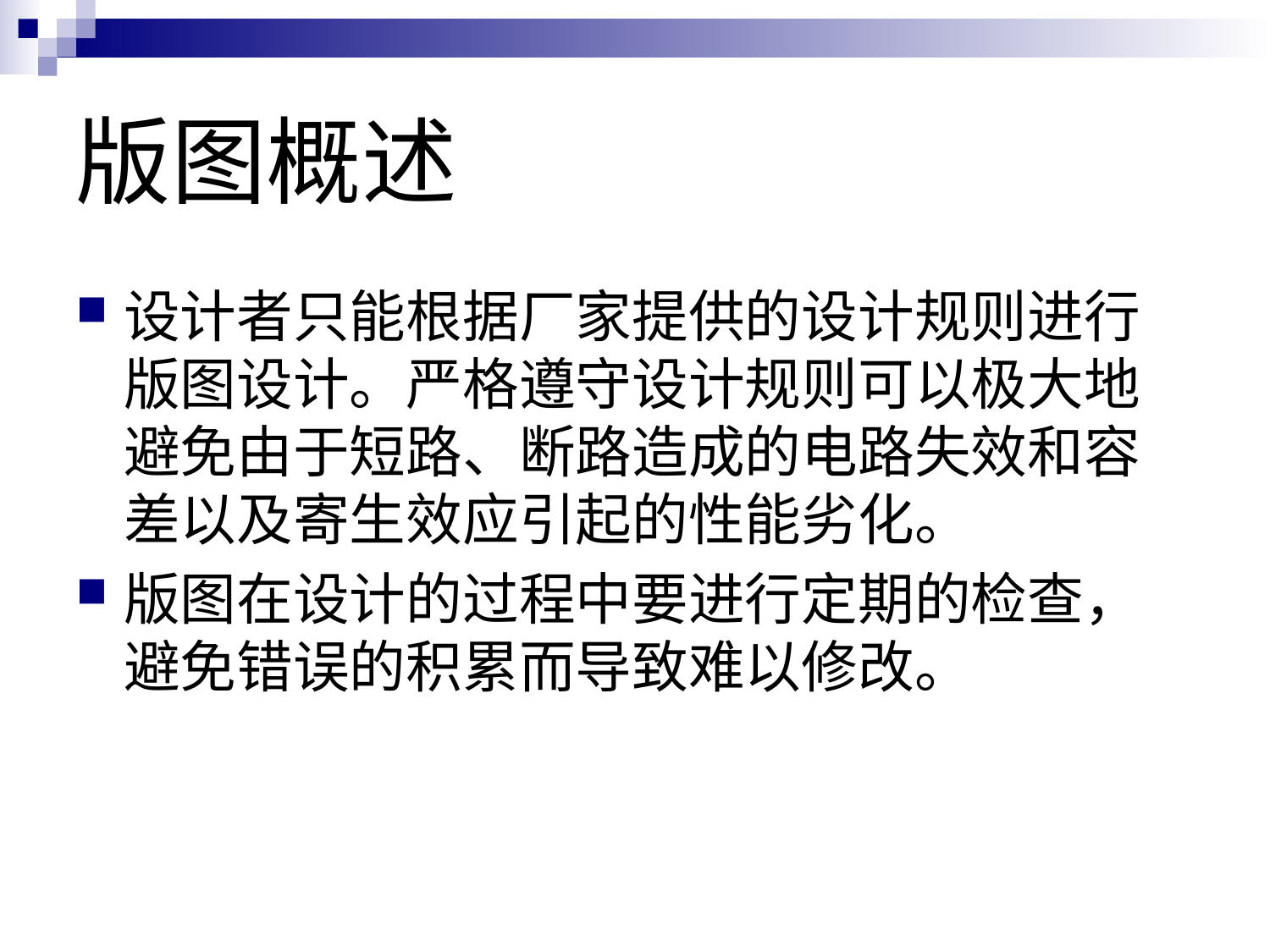

# 版图概述
设计者只能根据厂家提供的设计规则进行版图设计。严格遵守设计规则可以极大地避免由于短路、断路造成的电路失效和容差以及寄生效应引起的性能劣化。
版图在设计的过程中要进行定期的检查，避免错误的积累而导致难以修改。